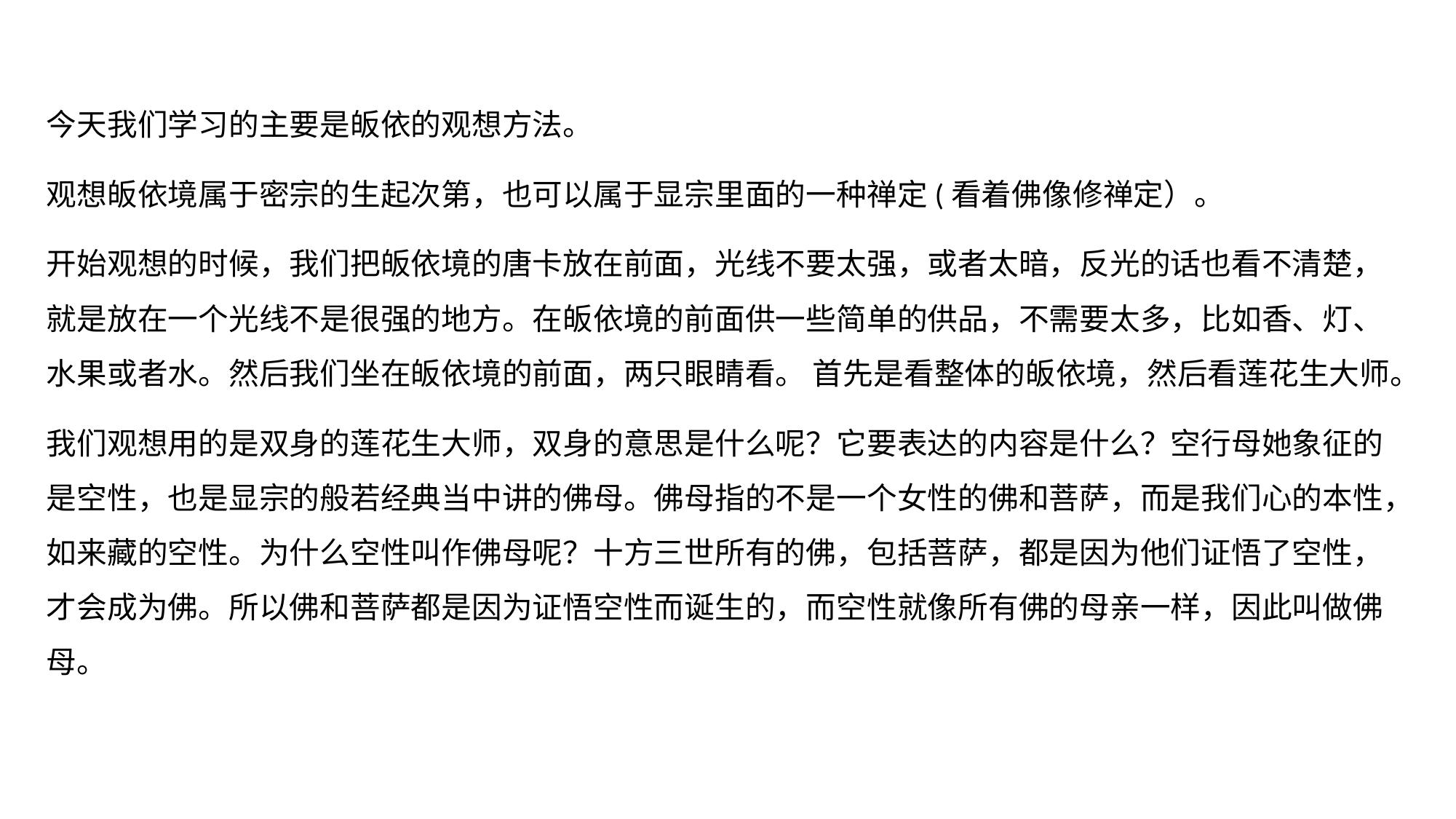

今天我们学习的主要是皈依的观想方法。
观想皈依境属于密宗的生起次第，也可以属于显宗里面的一种禅定(看着佛像修禅定）。
开始观想的时候，我们把皈依境的唐卡放在前面，光线不要太强，或者太暗，反光的话也看不清楚，就是放在一个光线不是很强的地方。在皈依境的前面供一些简单的供品，不需要太多，比如香、灯、水果或者水。然后我们坐在皈依境的前面，两只眼睛看。 首先是看整体的皈依境，然后看莲花生大师。
我们观想用的是双身的莲花生大师，双身的意思是什么呢？它要表达的内容是什么？空行母她象征的是空性，也是显宗的般若经典当中讲的佛母。佛母指的不是一个女性的佛和菩萨，而是我们心的本性，如来藏的空性。为什么空性叫作佛母呢？十方三世所有的佛，包括菩萨，都是因为他们证悟了空性，才会成为佛。所以佛和菩萨都是因为证悟空性而诞生的，而空性就像所有佛的母亲一样，因此叫做佛母。